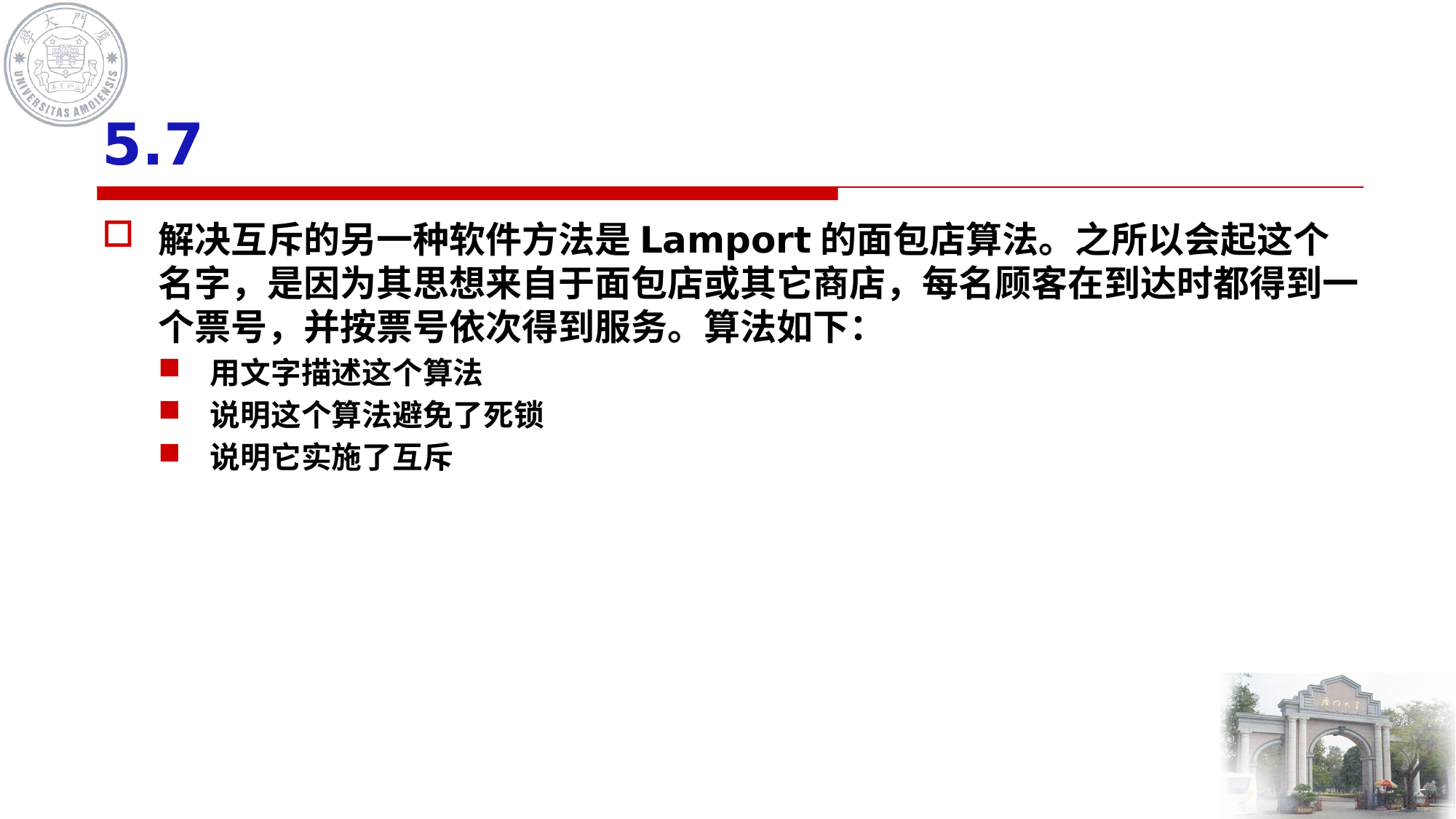

# 5.7
解决互斥的另一种软件方法是Lamport的面包店算法。之所以会起这个名字，是因为其思想来自于面包店或其它商店，每名顾客在到达时都得到一个票号，并按票号依次得到服务。算法如下：
用文字描述这个算法
说明这个算法避免了死锁
说明它实施了互斥